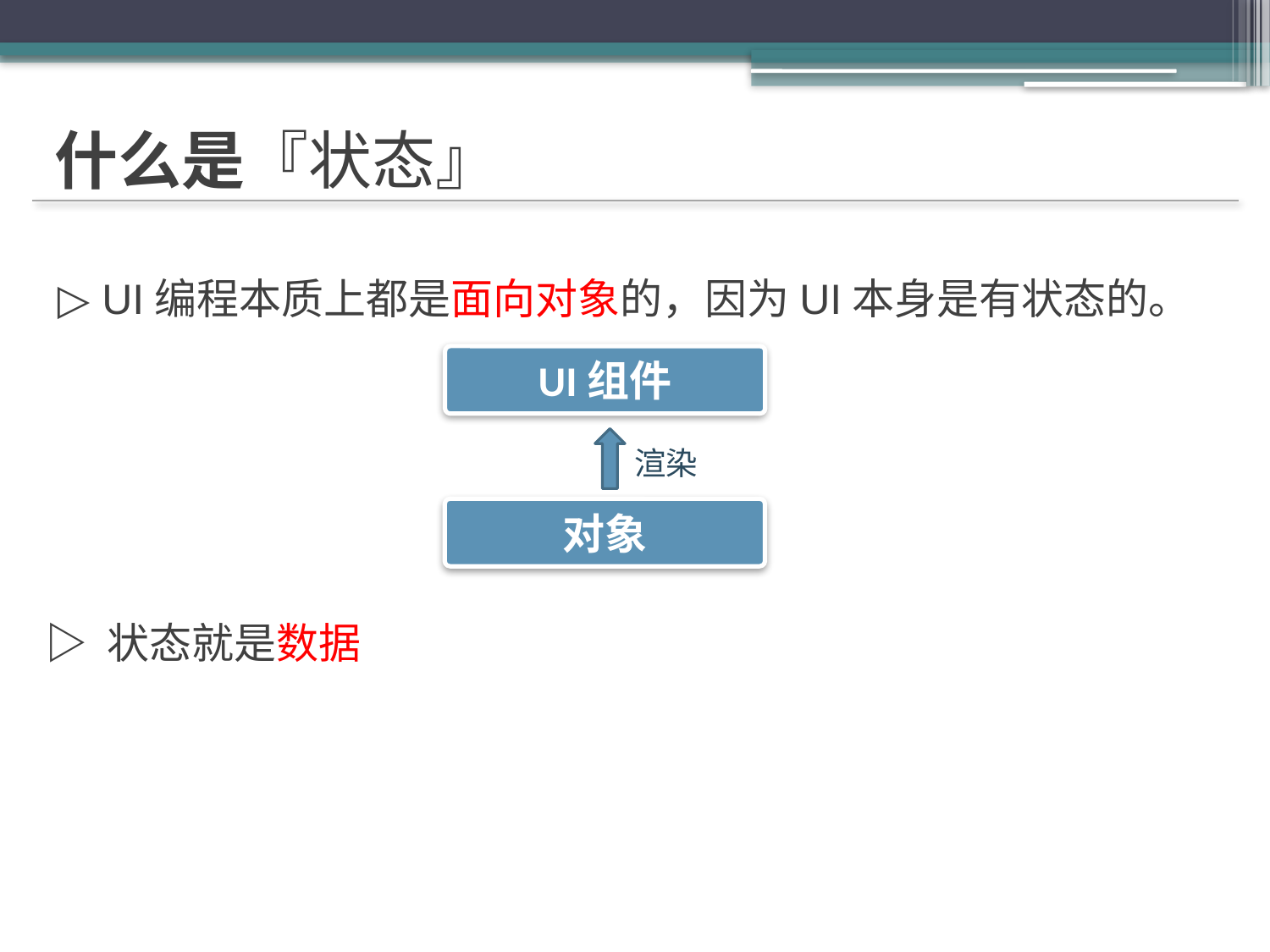

# 什么是『状态』
▷ UI编程本质上都是面向对象的，因为UI本身是有状态的。
UI组件

对象
渲染
▷ 状态就是数据